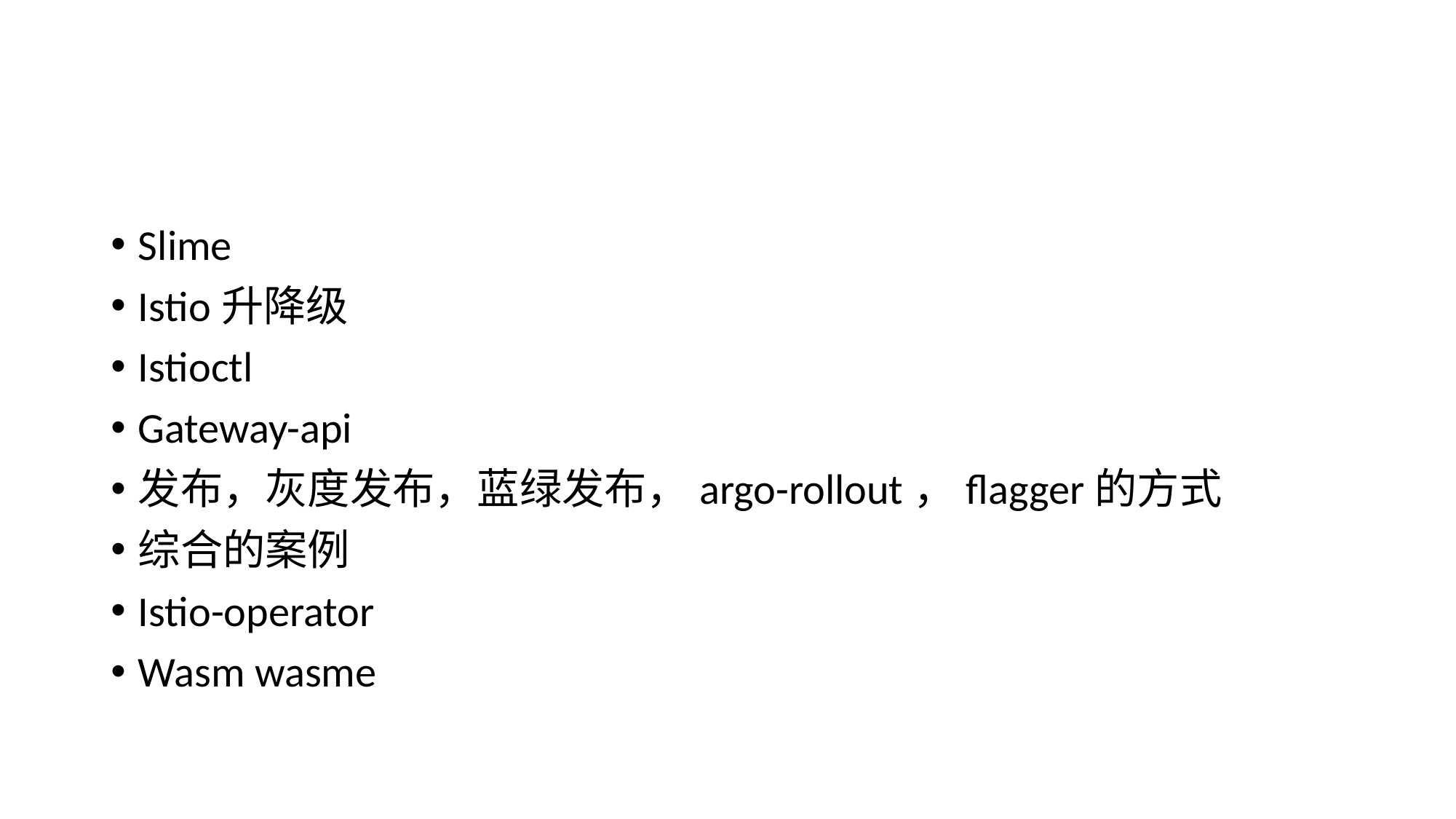

#
Slime
Istio升降级
Istioctl
Gateway-api
发布，灰度发布，蓝绿发布，argo-rollout，flagger的方式
综合的案例
Istio-operator
Wasm wasme